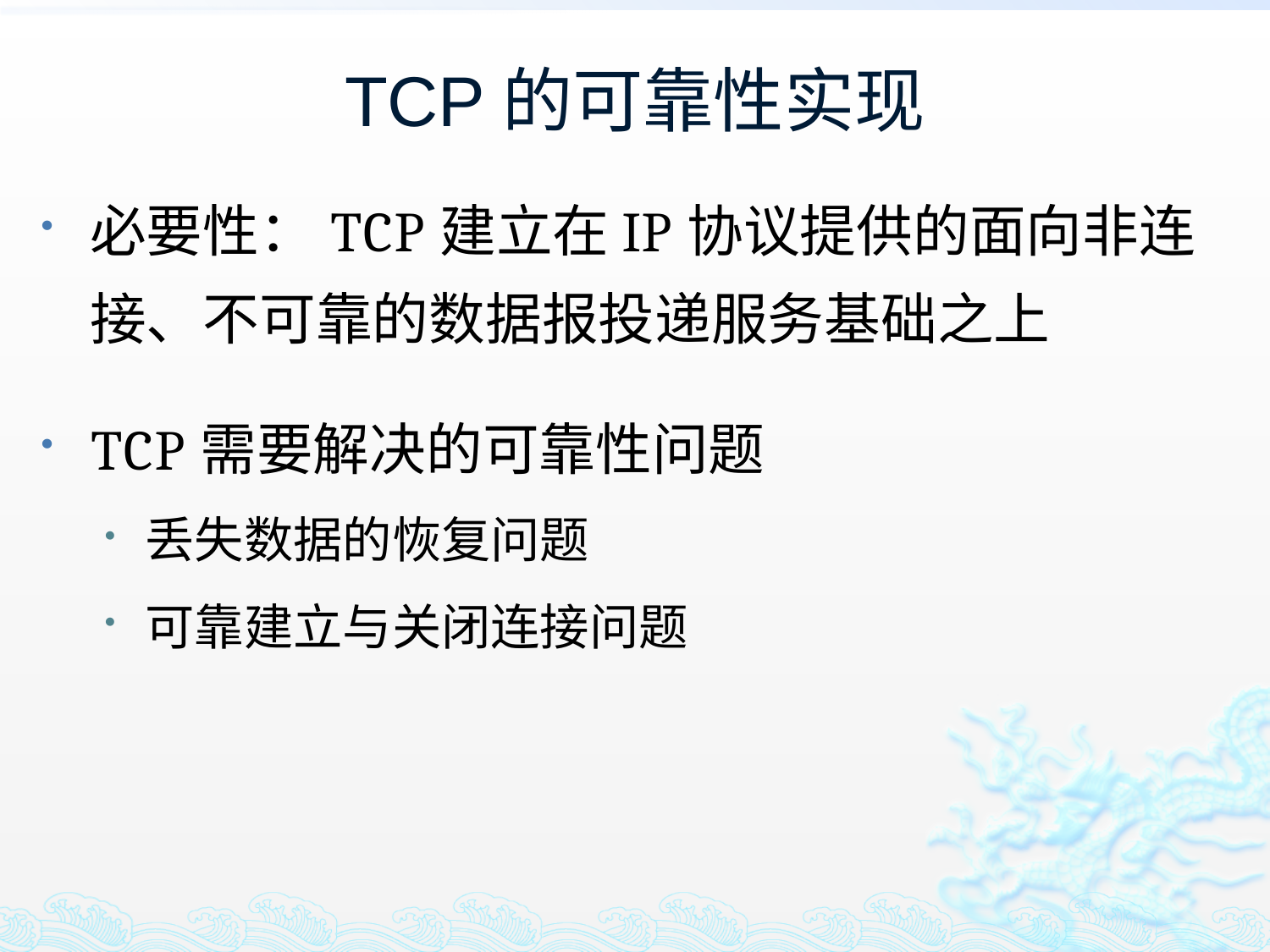

# TCP的可靠性实现
必要性：TCP建立在IP协议提供的面向非连接、不可靠的数据报投递服务基础之上
TCP需要解决的可靠性问题
丢失数据的恢复问题
可靠建立与关闭连接问题